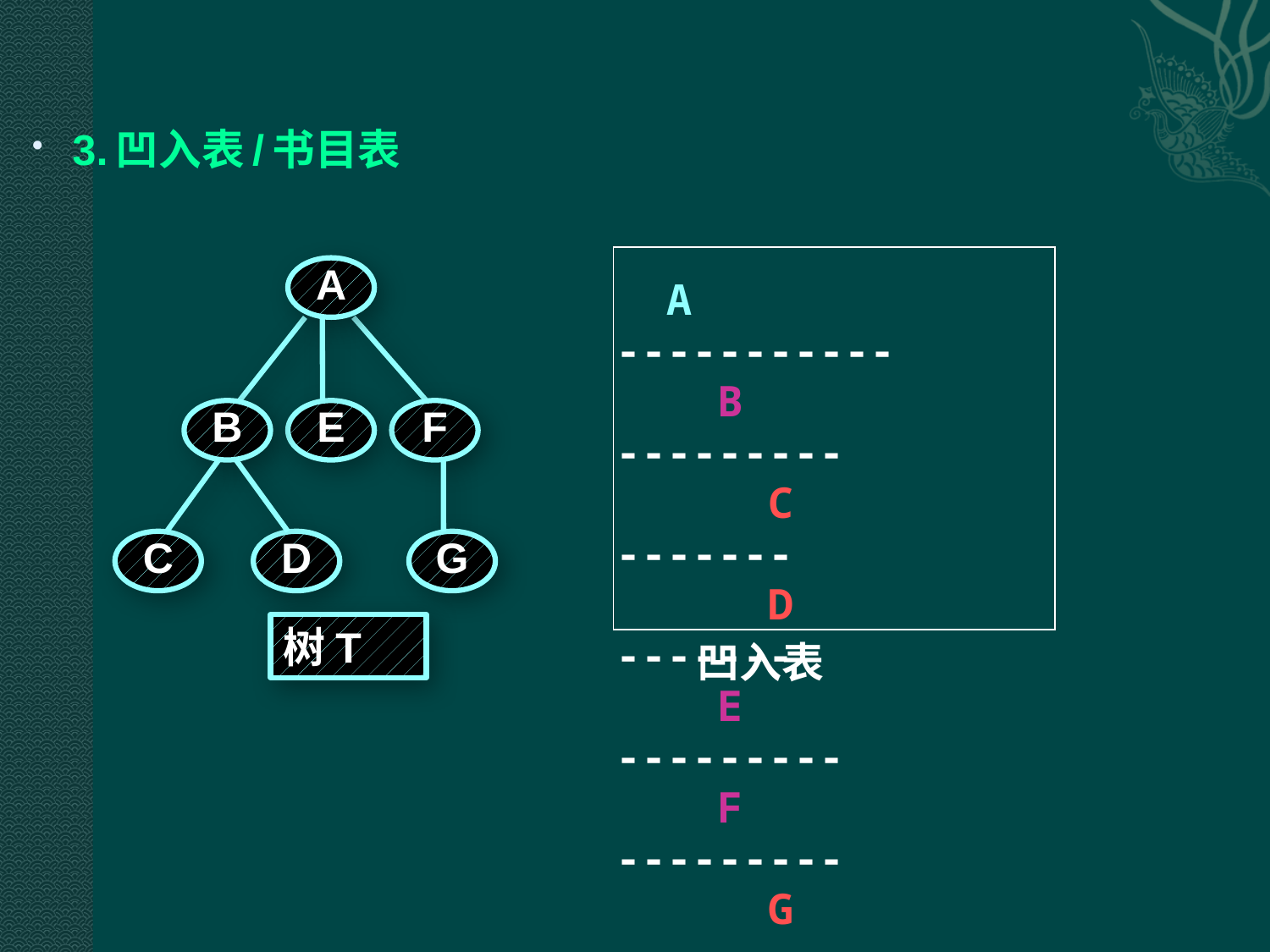

3.凹入表/书目表

A

B
E
F

C
D
G
树T
  A -----------
    B ---------
      C -------
      D -------
    E ---------
    F ---------
      G -------
凹入表